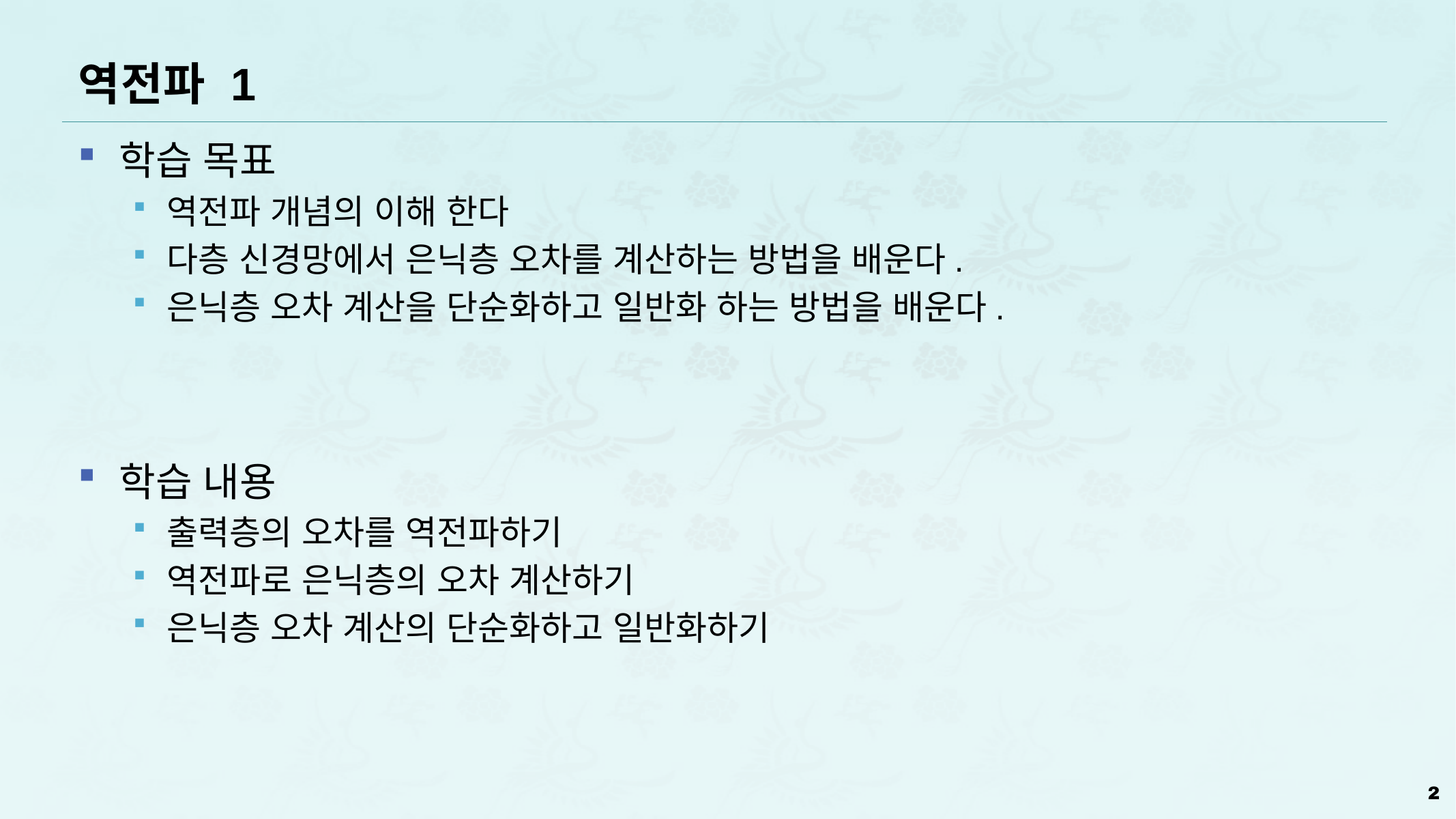

# 역전파 1
학습 목표
역전파 개념의 이해 한다
다층 신경망에서 은닉층 오차를 계산하는 방법을 배운다.
은닉층 오차 계산을 단순화하고 일반화 하는 방법을 배운다.

학습 내용
출력층의 오차를 역전파하기
역전파로 은닉층의 오차 계산하기
은닉층 오차 계산의 단순화하고 일반화하기

2